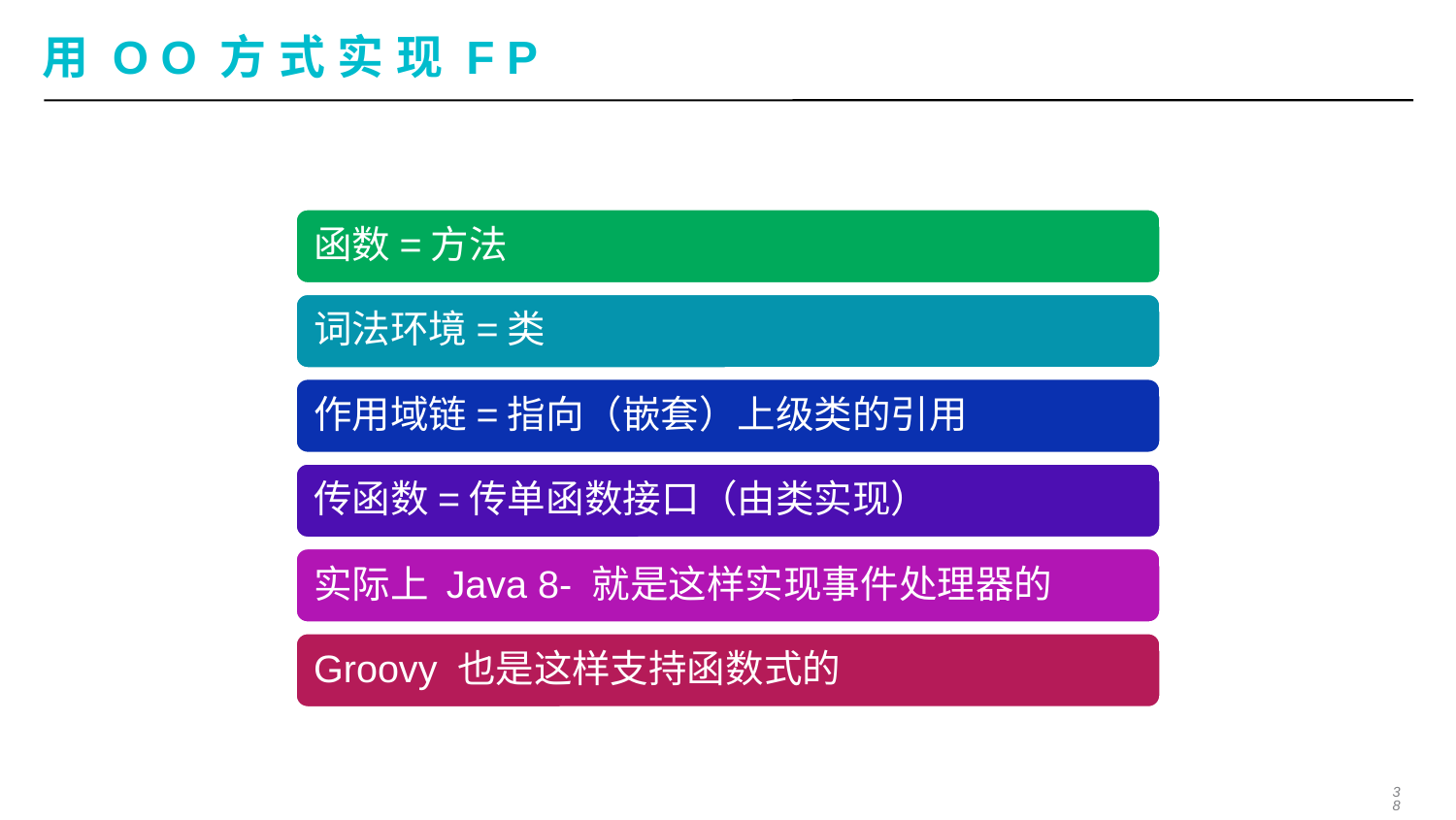

# 用OO方式实现FP
函数=方法
词法环境=类
作用域链=指向（嵌套）上级类的引用
传函数=传单函数接口（由类实现）
实际上 Java 8- 就是这样实现事件处理器的
Groovy 也是这样支持函数式的
38